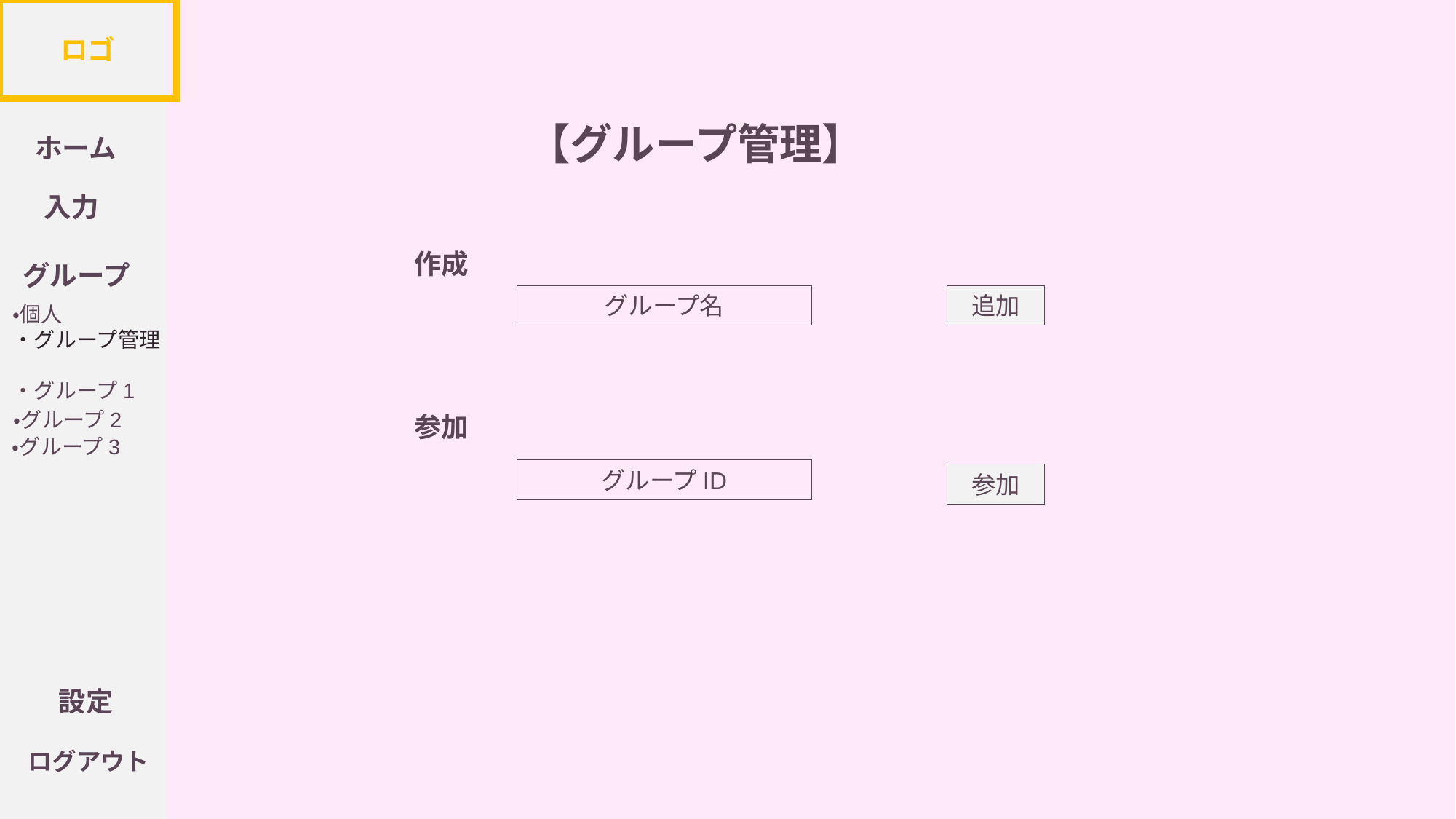

ロゴ

ホーム
入力
グループ
設定
ログアウト
・個人
・グループ管理

・グループ1
・グループ2
・グループ3
【グループ管理】
作成
グループ名
追加
参加
グループID
参加